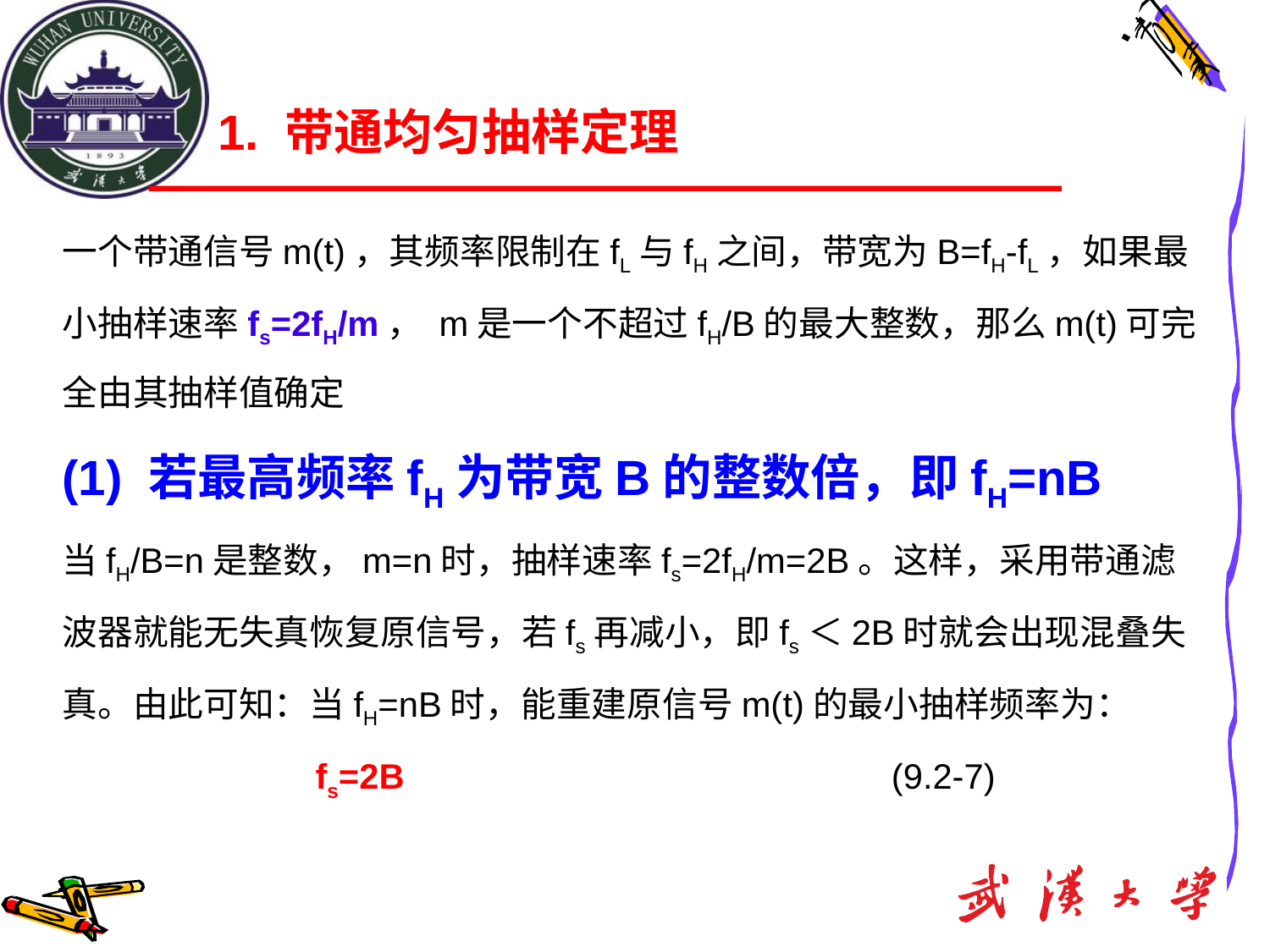

# 1. 带通均匀抽样定理
一个带通信号m(t)，其频率限制在fL与fH之间，带宽为B=fH-fL，如果最小抽样速率fs=2fH/m， m是一个不超过fH/B的最大整数，那么m(t)可完全由其抽样值确定
(1) 若最高频率fH为带宽B的整数倍，即fH=nB
当fH/B=n是整数，m=n时，抽样速率fs=2fH/m=2B。这样，采用带通滤波器就能无失真恢复原信号，若fs再减小，即fs＜2B时就会出现混叠失真。由此可知：当fH=nB时，能重建原信号m(t)的最小抽样频率为：
                          fs=2B                                                  (9.2-7)